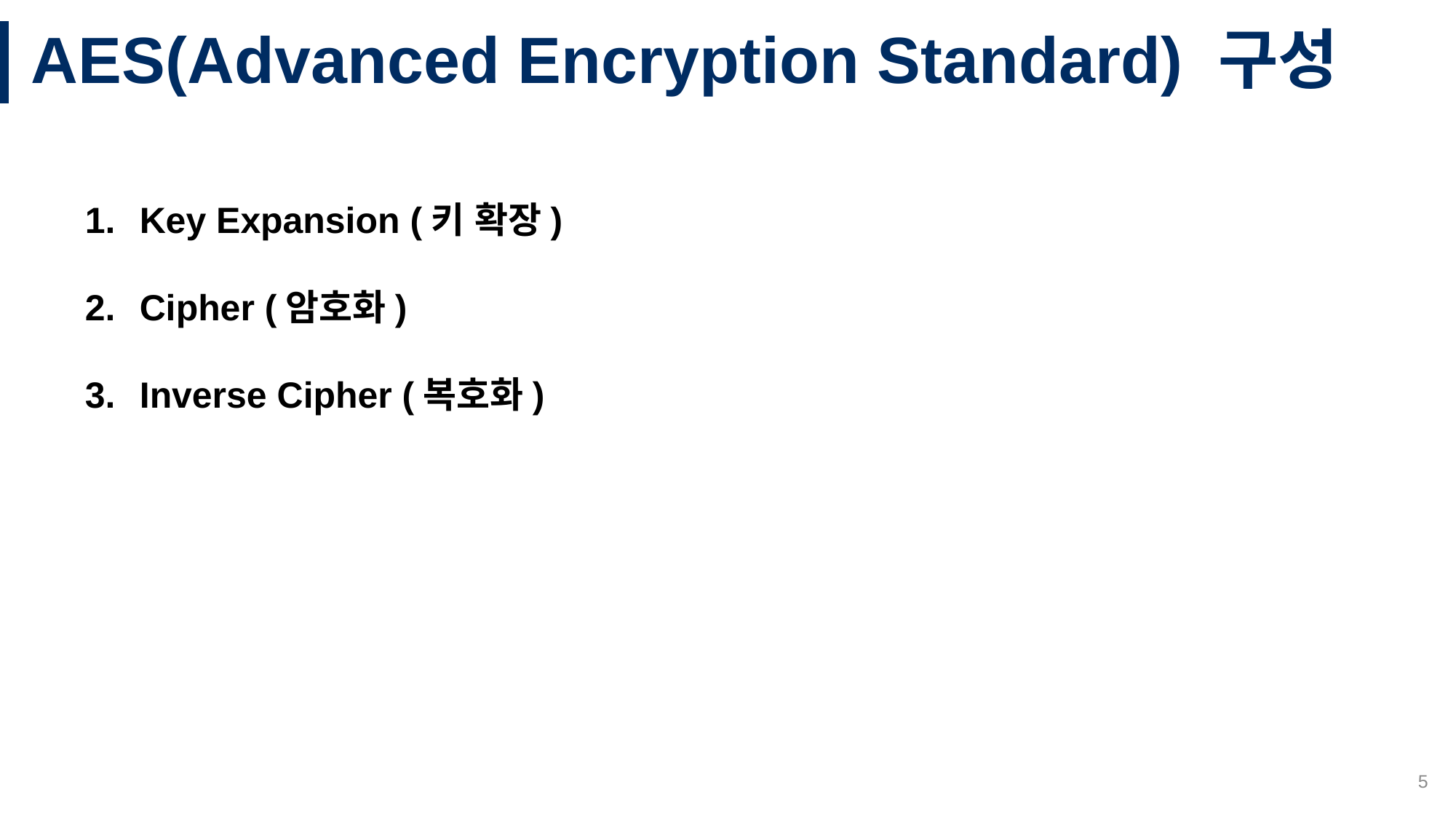

# AES(Advanced Encryption Standard) 구성
Key Expansion (키 확장)
Cipher (암호화)
Inverse Cipher (복호화)
5